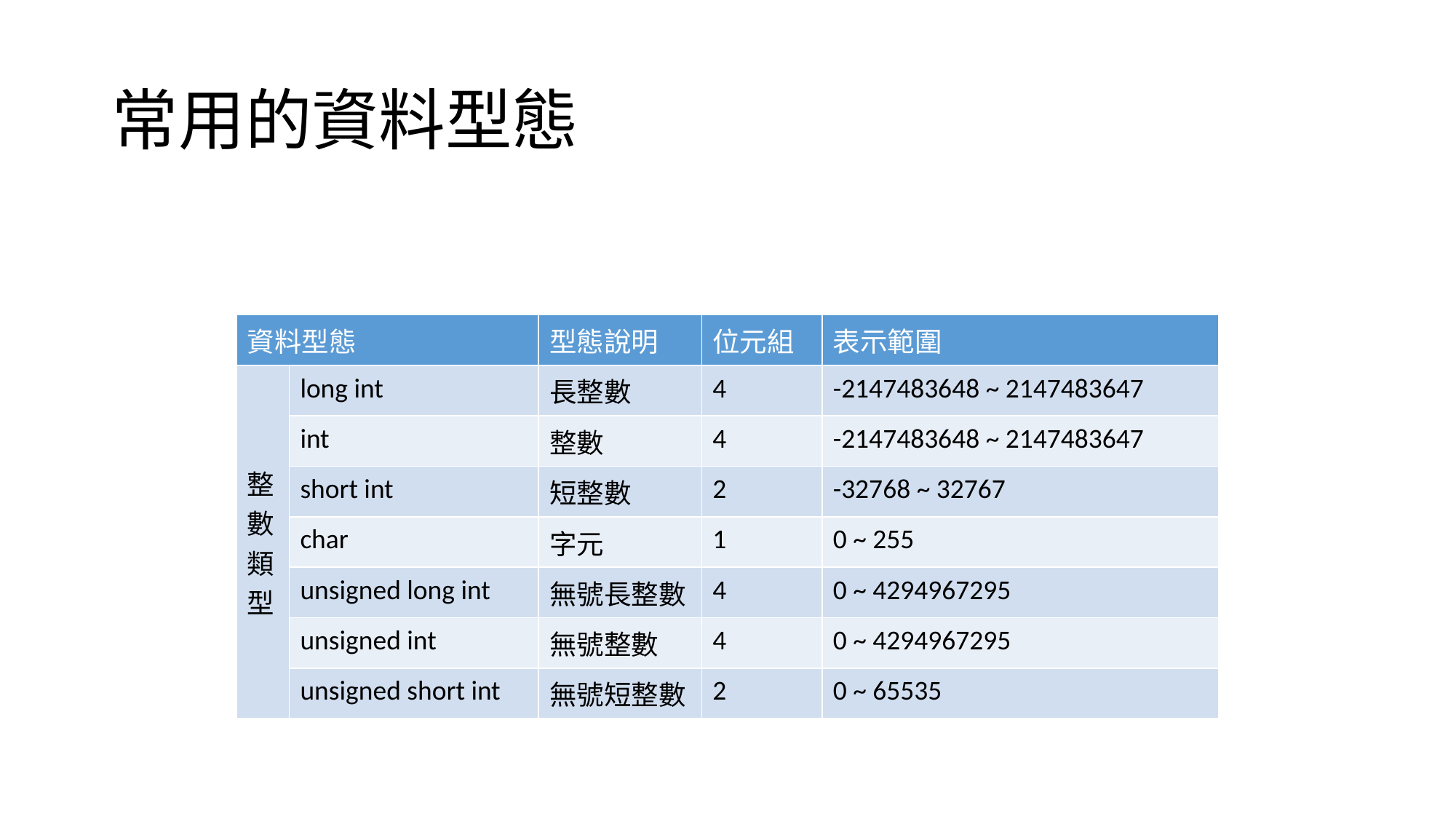

# 常用的資料型態
| 資料型態 |  | 型態說明 | 位元組 | 表示範圍 |
| --- | --- | --- | --- | --- |
| 整數 類型 | long int | 長整數 | 4 | -2147483648 ~ 2147483647 |
|  | int | 整數 | 4 | -2147483648 ~ 2147483647 |
|  | short int | 短整數 | 2 | -32768 ~ 32767 |
|  | char | 字元 | 1 | 0 ~ 255 |
|  | unsigned long int | 無號長整數 | 4 | 0 ~ 4294967295 |
|  | unsigned int | 無號整數 | 4 | 0 ~ 4294967295 |
|  | unsigned short int | 無號短整數 | 2 | 0 ~ 65535 |